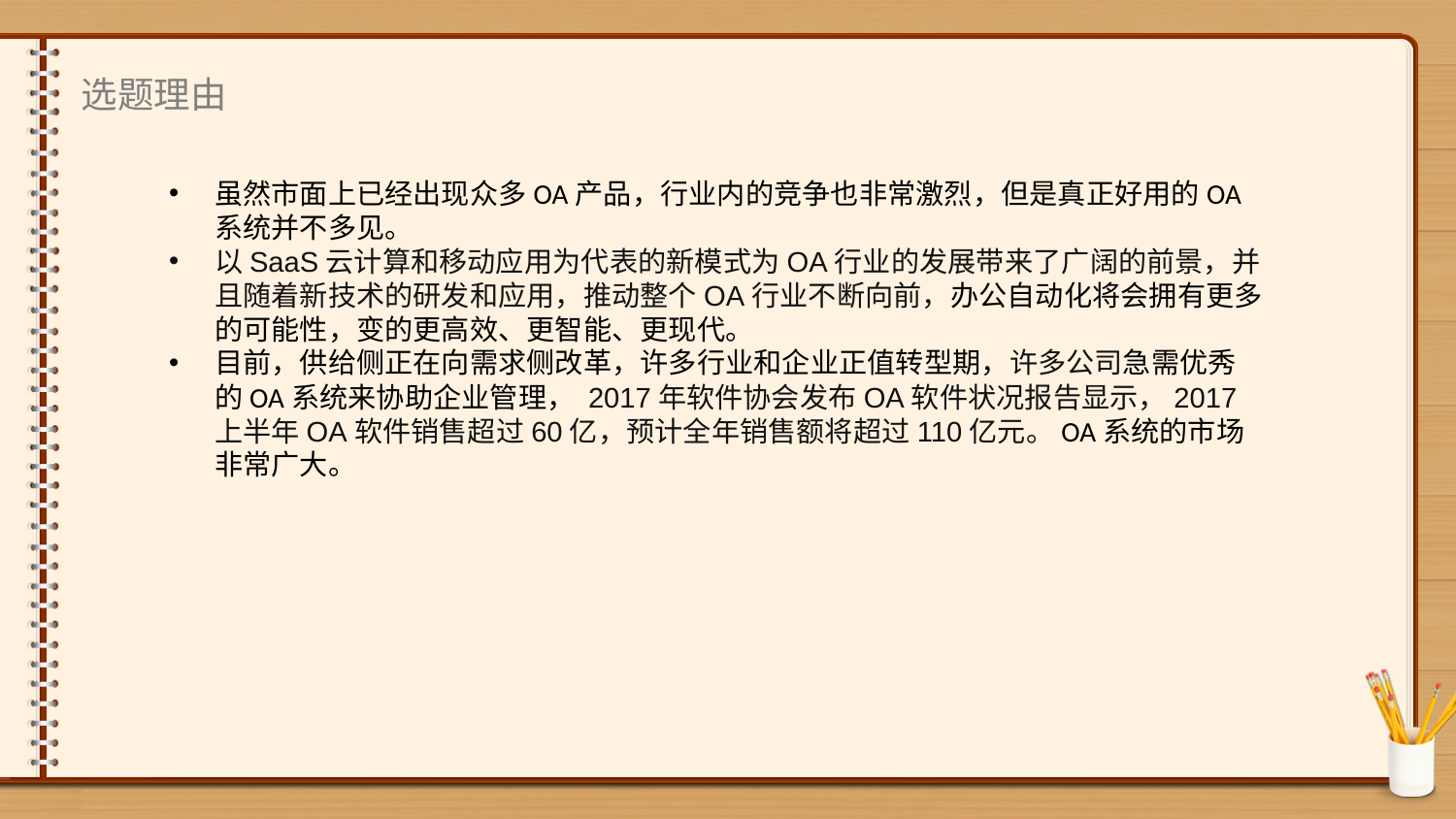

选题理由
虽然市面上已经出现众多OA产品，行业内的竞争也非常激烈，但是真正好用的OA系统并不多见。
以SaaS云计算和移动应用为代表的新模式为OA行业的发展带来了广阔的前景，并且随着新技术的研发和应用，推动整个OA行业不断向前，办公自动化将会拥有更多的可能性，变的更高效、更智能、更现代。
目前，供给侧正在向需求侧改革，许多行业和企业正值转型期，许多公司急需优秀的OA系统来协助企业管理， 2017年软件协会发布OA软件状况报告显示，2017上半年OA软件销售超过60亿，预计全年销售额将超过110亿元。OA系统的市场非常广大。